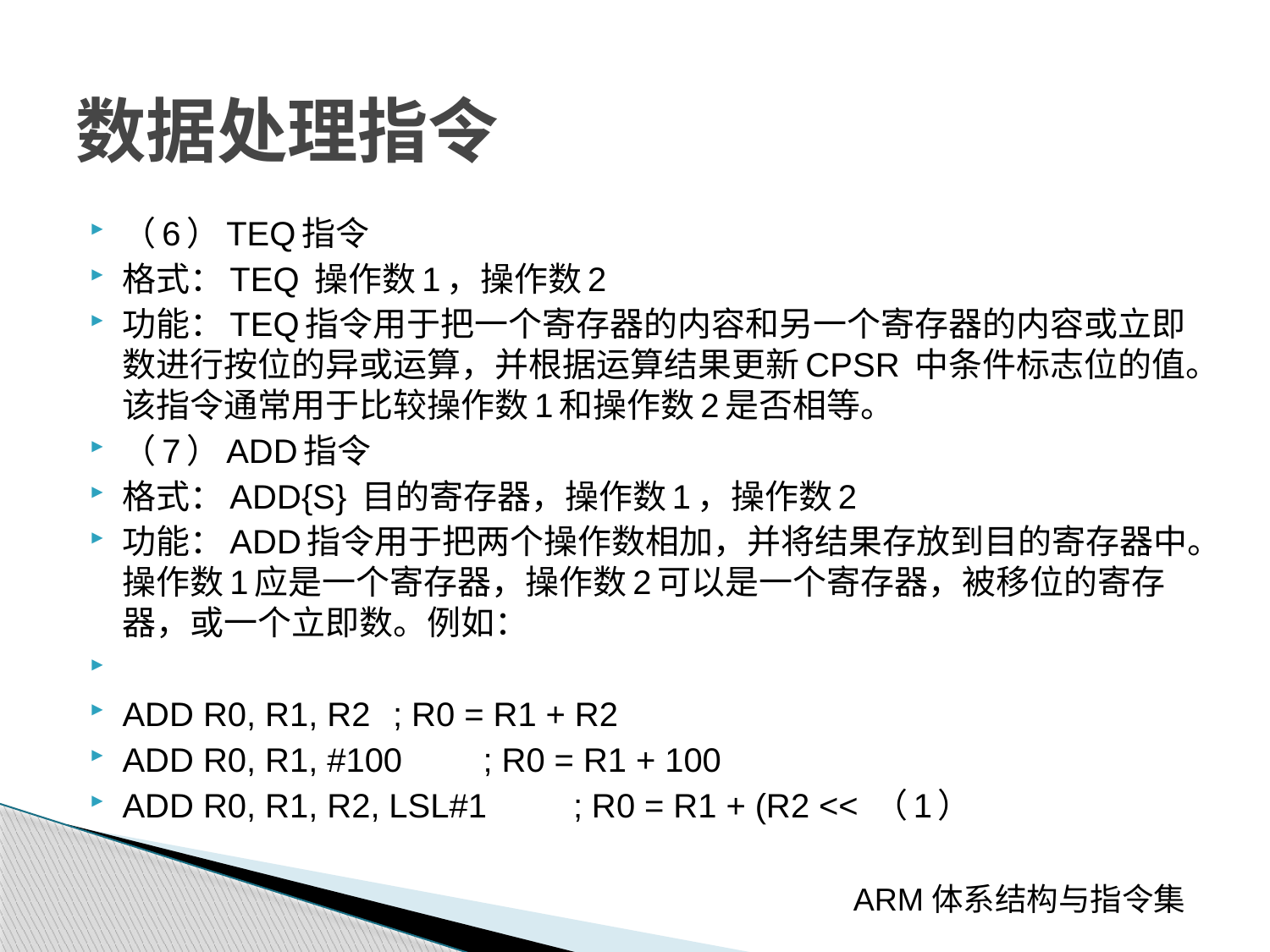

# 数据处理指令
（6）TEQ指令
格式：TEQ 操作数1，操作数2
功能：TEQ指令用于把一个寄存器的内容和另一个寄存器的内容或立即数进行按位的异或运算，并根据运算结果更新CPSR 中条件标志位的值。该指令通常用于比较操作数1和操作数2是否相等。
（7）ADD指令
格式：ADD{S} 目的寄存器，操作数1，操作数2
功能：ADD指令用于把两个操作数相加，并将结果存放到目的寄存器中。操作数1应是一个寄存器，操作数2可以是一个寄存器，被移位的寄存器，或一个立即数。例如：

ADD R0, R1, R2	; R0 = R1 + R2
ADD R0, R1, #100  	; R0 = R1 + 100
ADD R0, R1, R2, LSL#1	; R0 = R1 + (R2 << （1）

            ARM体系结构与指令集